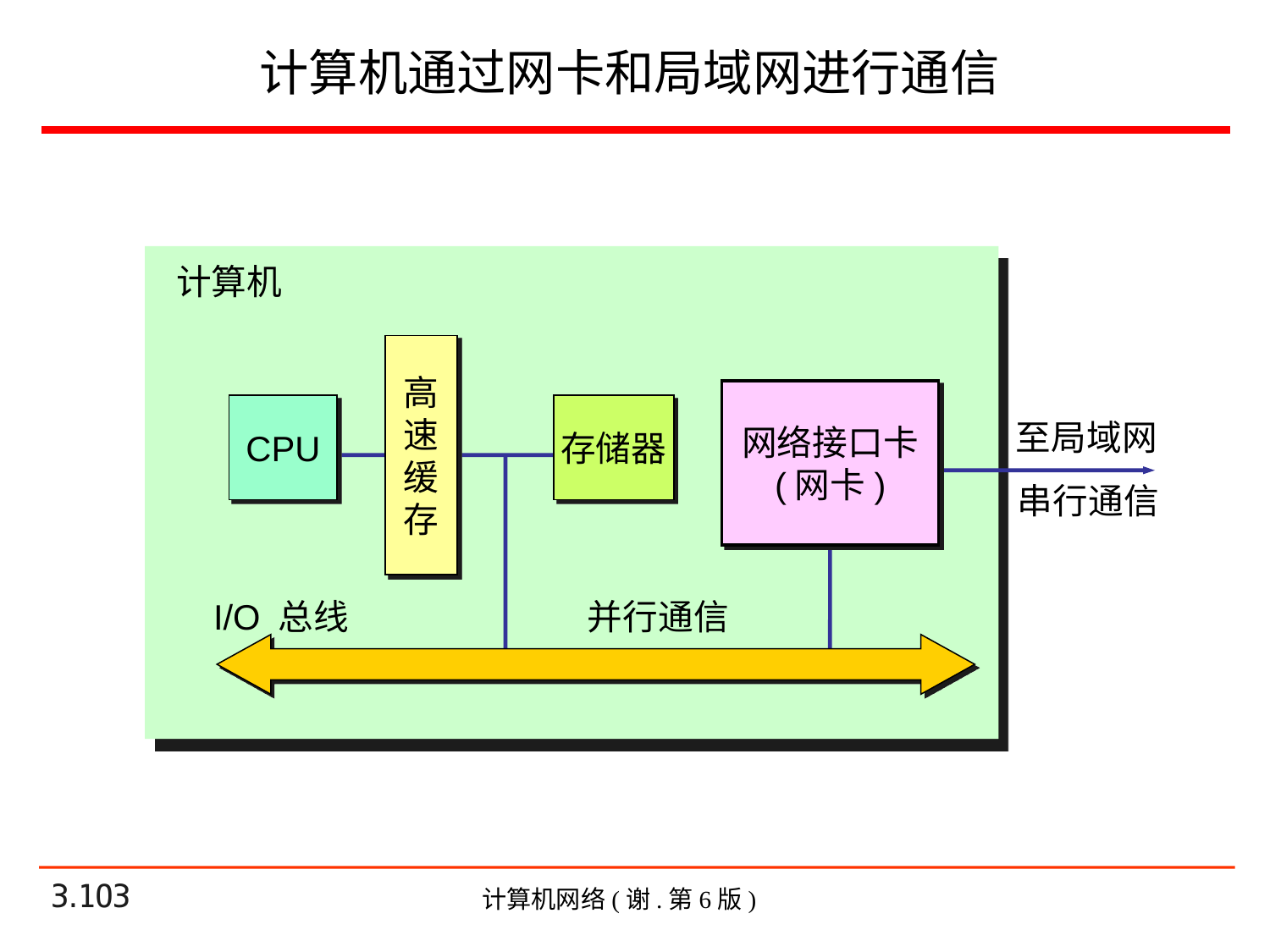

# 计算机通过网卡和局域网进行通信

计算机

高
速
缓
存
网络接口卡
(网卡)
CPU
存储器
至局域网

串行通信

I/O 总线
并行通信